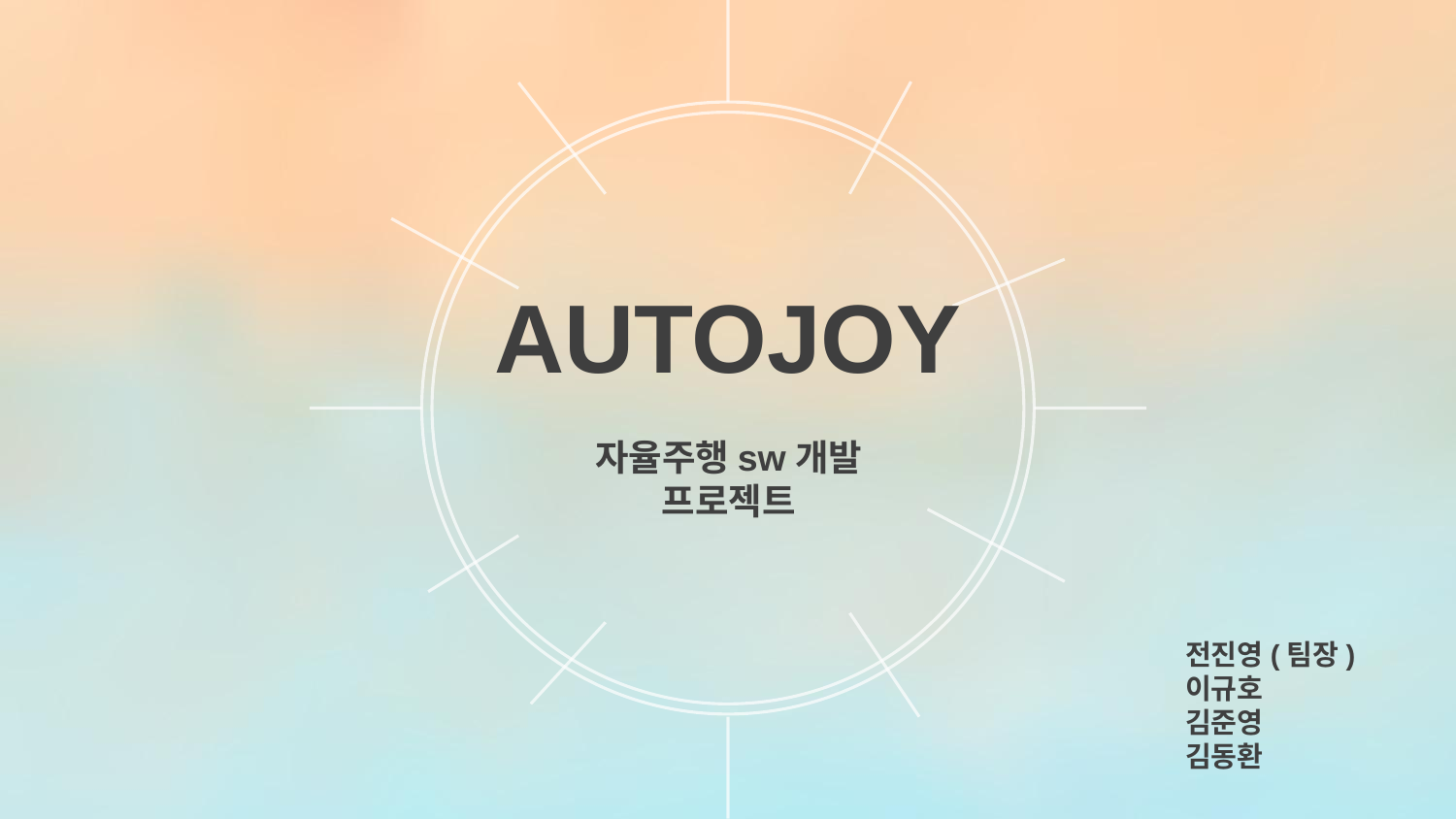

AUTOJOY
자율주행sw개발 프로젝트
 전진영(팀장)
 이규호
 김준영
 김동환